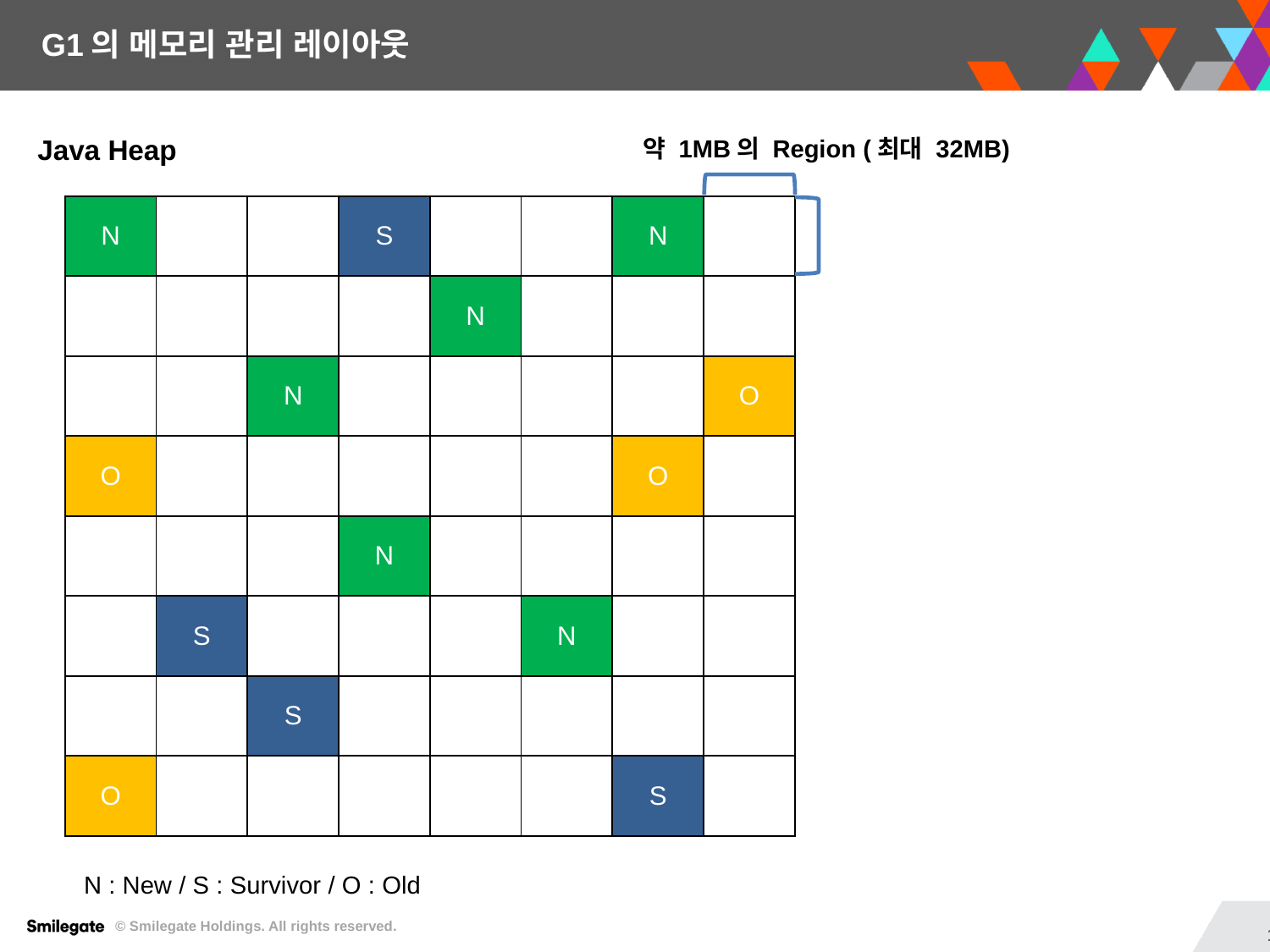

G1의 메모리 관리 레이아웃
Java Heap
약 1MB의 Region (최대 32MB)

| N |  |  | S |  |  | N |  |
| --- | --- | --- | --- | --- | --- | --- | --- |
|  |  |  |  | N |  |  |  |
|  |  | N |  |  |  |  | O |
| O |  |  |  |  |  | O |  |
|  |  |  | N |  |  |  |  |
|  | S |  |  |  | N |  |  |
|  |  | S |  |  |  |  |  |
| O |  |  |  |  |  | S |  |

N : New / S : Survivor / O : Old